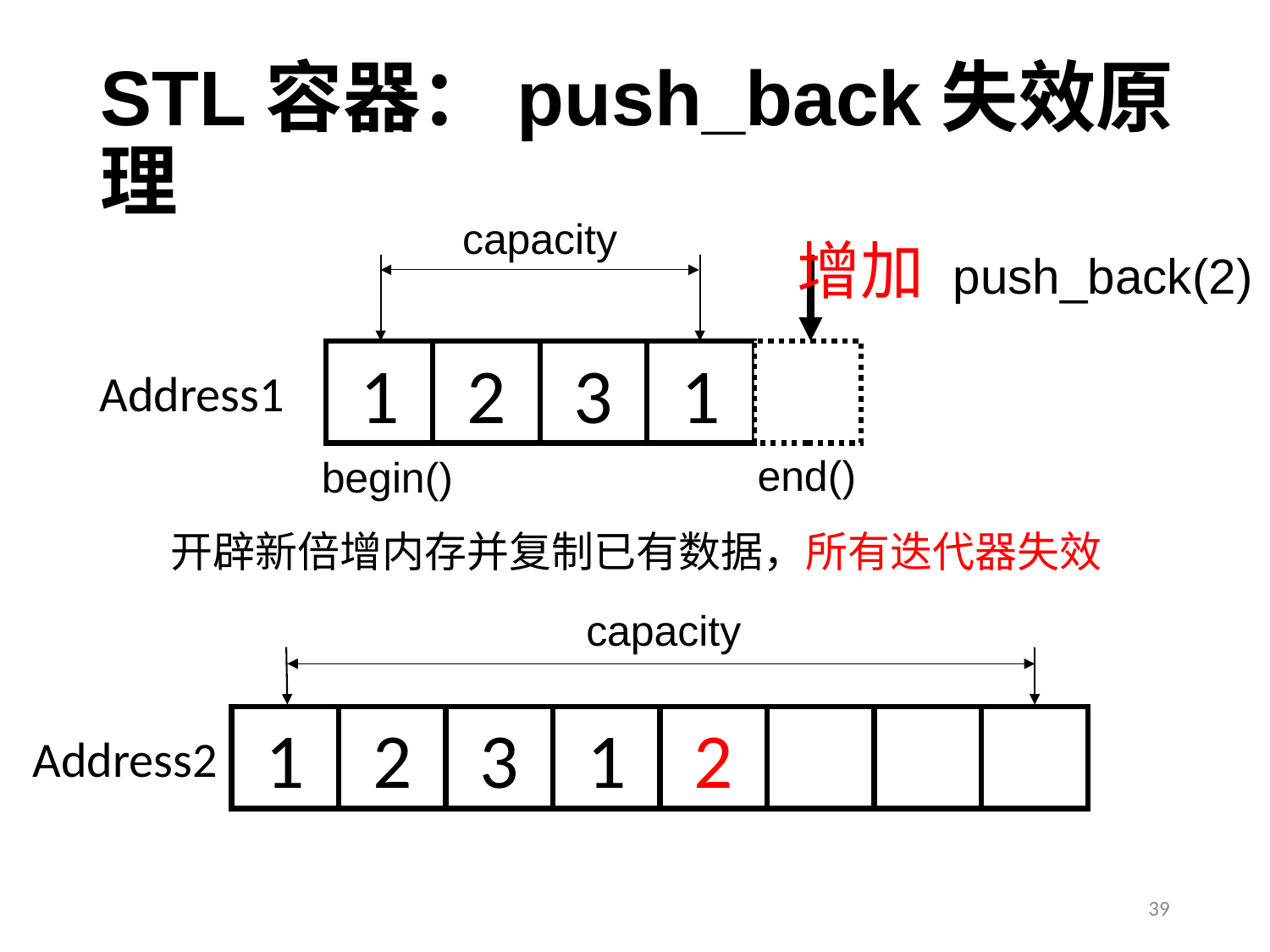

# STL容器：push_back失效原理
capacity
增加 push_back(2)

1
2
3
1

Address1
end()
begin()
开辟新倍增内存并复制已有数据，所有迭代器失效
capacity

1
2
3
1
2

Address2
39